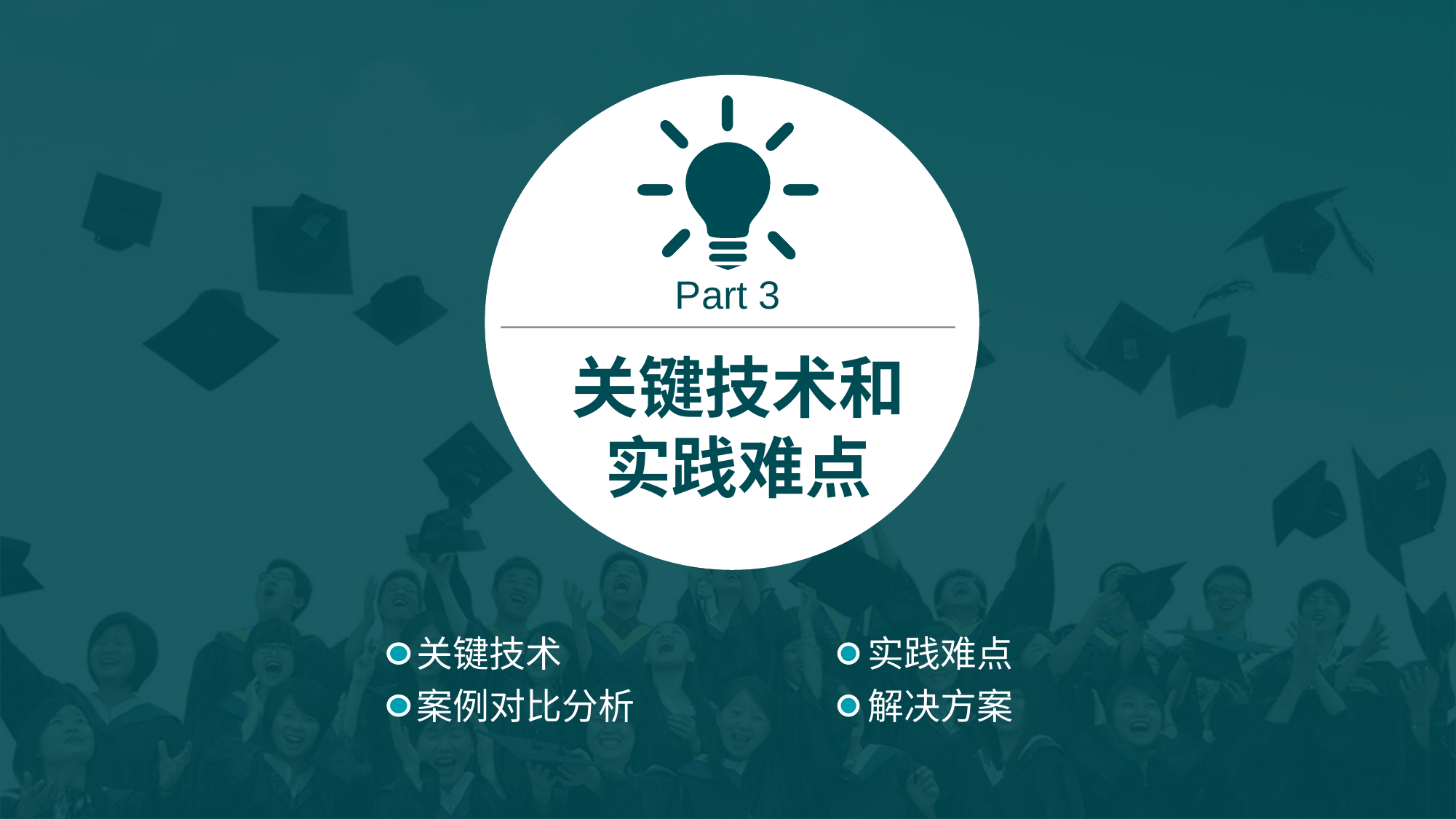

Part 3

关键技术和实践难点
关键技术
实践难点

案例对比分析
解决方案